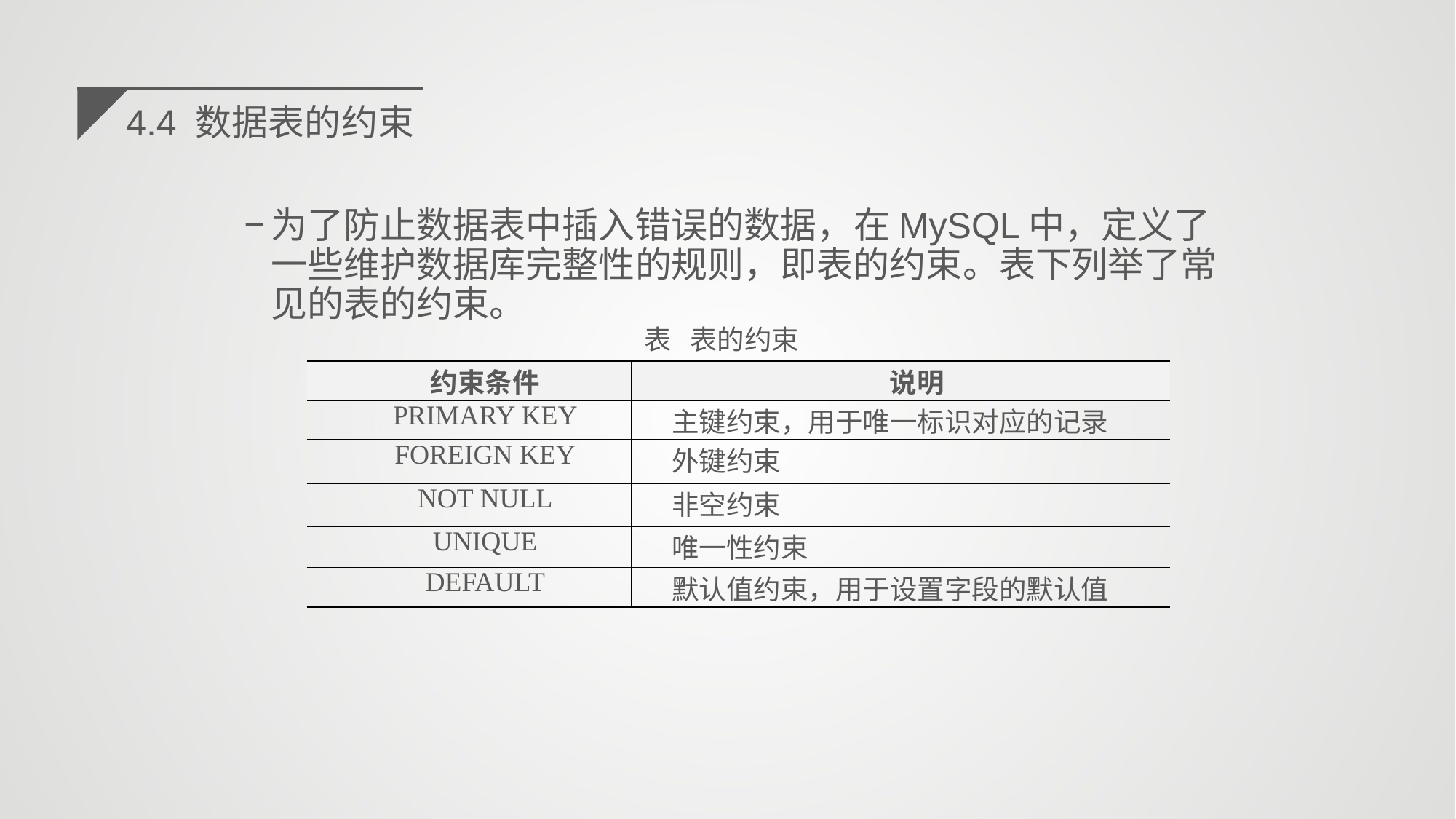

4.4 数据表的约束

为了防止数据表中插入错误的数据，在MySQL中，定义了一些维护数据库完整性的规则，即表的约束。表下列举了常见的表的约束。

表   表的约束
| 约束条件 | 说明 |
| --- | --- |
| PRIMARY KEY | 主键约束，用于唯一标识对应的记录 |
| FOREIGN KEY | 外键约束 |
| NOT NULL | 非空约束 |
| UNIQUE | 唯一性约束 |
| DEFAULT | 默认值约束，用于设置字段的默认值 |